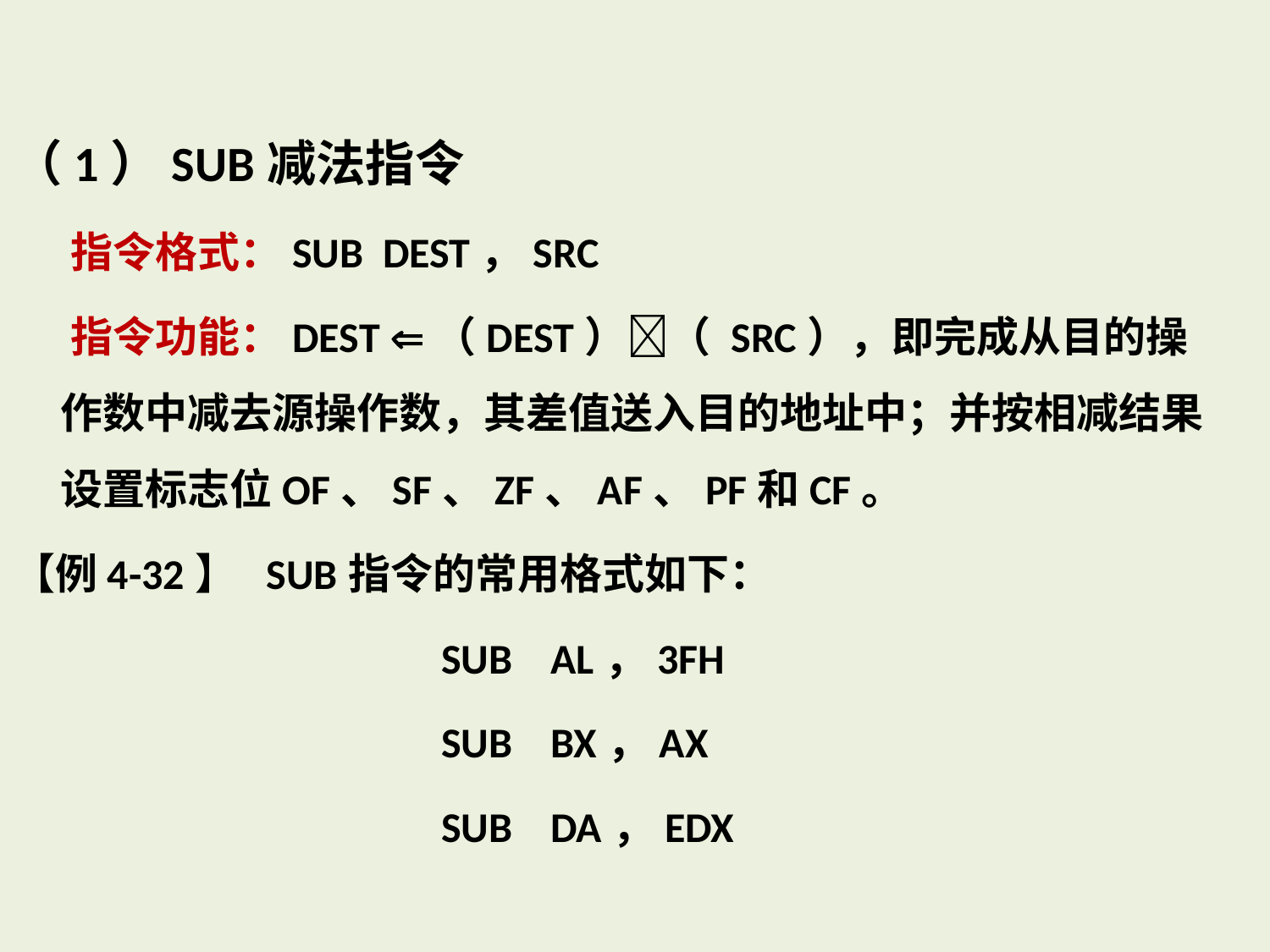

（1）SUB减法指令
     指令格式：SUB  DEST，SRC
     指令功能：DEST ⇐（DEST）−（ SRC），即完成从目的操作数中减去源操作数，其差值送入目的地址中；并按相减结果设置标志位OF、SF、ZF、AF、PF和CF。
【例4-32】  SUB指令的常用格式如下：
				SUB    AL，3FH
				SUB    BX，AX
				SUB    DA，EDX
143